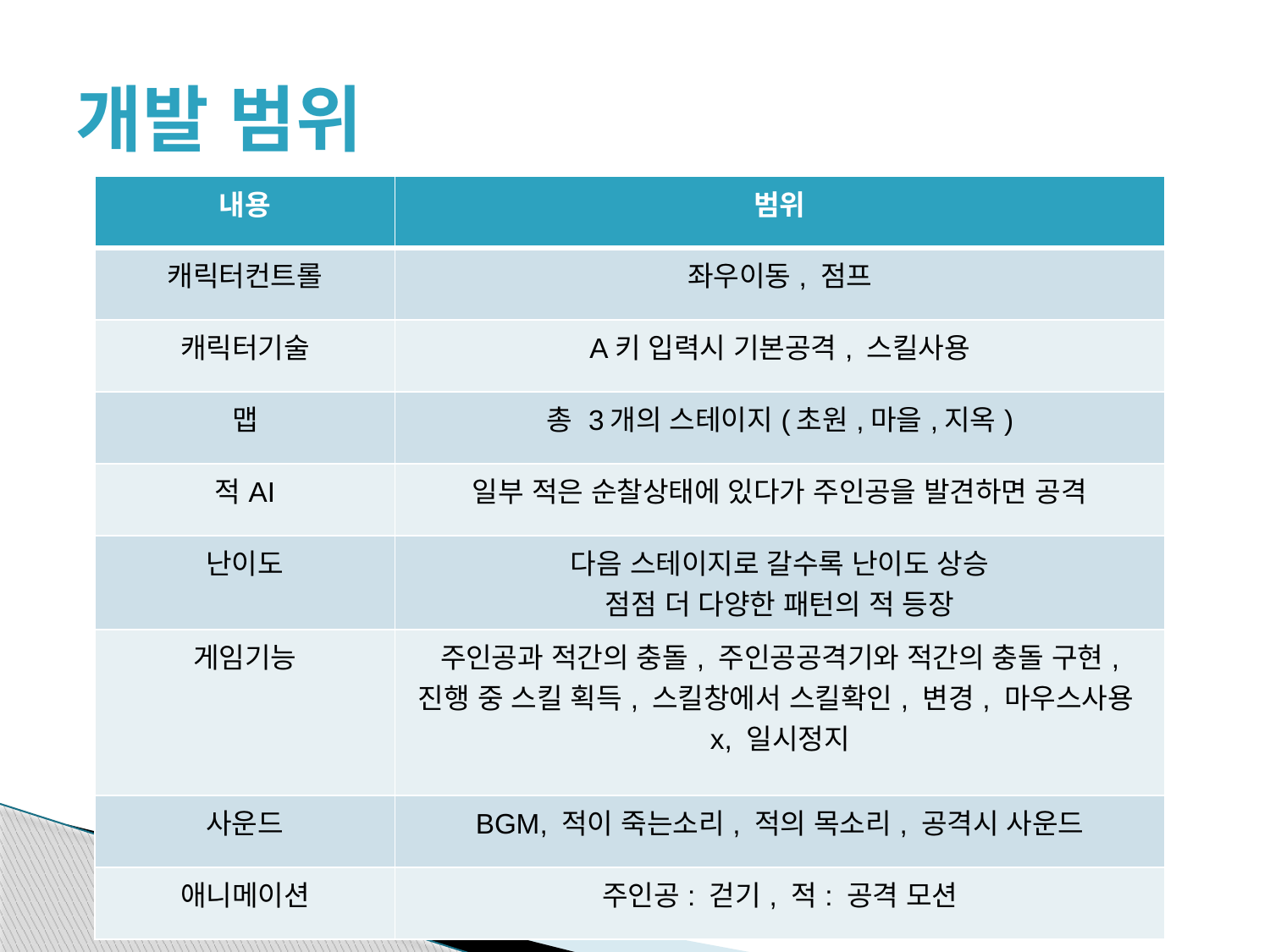

# 개발 범위
| 내용 | 범위 |
| --- | --- |
| 캐릭터컨트롤 | 좌우이동, 점프 |
| 캐릭터기술 | A키 입력시 기본공격, 스킬사용 |
| 맵 | 총 3개의 스테이지(초원,마을,지옥) |
| 적AI | 일부 적은 순찰상태에 있다가 주인공을 발견하면 공격 |
| 난이도 | 다음 스테이지로 갈수록 난이도 상승 점점 더 다양한 패턴의 적 등장 |
| 게임기능 | 주인공과 적간의 충돌, 주인공공격기와 적간의 충돌 구현, 진행 중 스킬 획득, 스킬창에서 스킬확인, 변경, 마우스사용x, 일시정지 |
| 사운드 | BGM, 적이 죽는소리, 적의 목소리, 공격시 사운드 |
| 애니메이션 | 주인공: 걷기, 적: 공격 모션 |